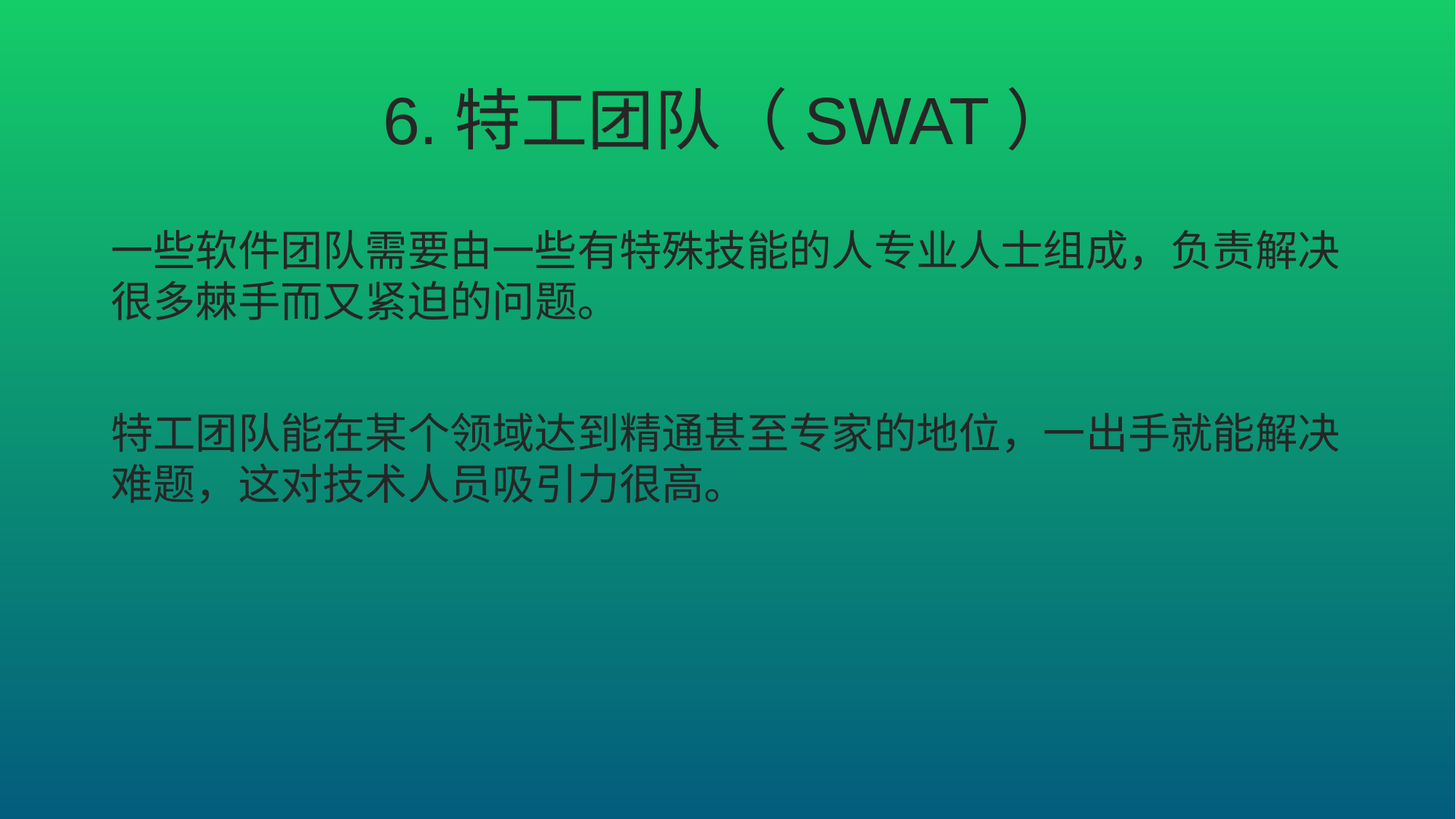

# 6.特工团队（SWAT）
一些软件团队需要由一些有特殊技能的人专业人士组成，负责解决很多棘手而又紧迫的问题。

特工团队能在某个领域达到精通甚至专家的地位，一出手就能解决难题，这对技术人员吸引力很高。